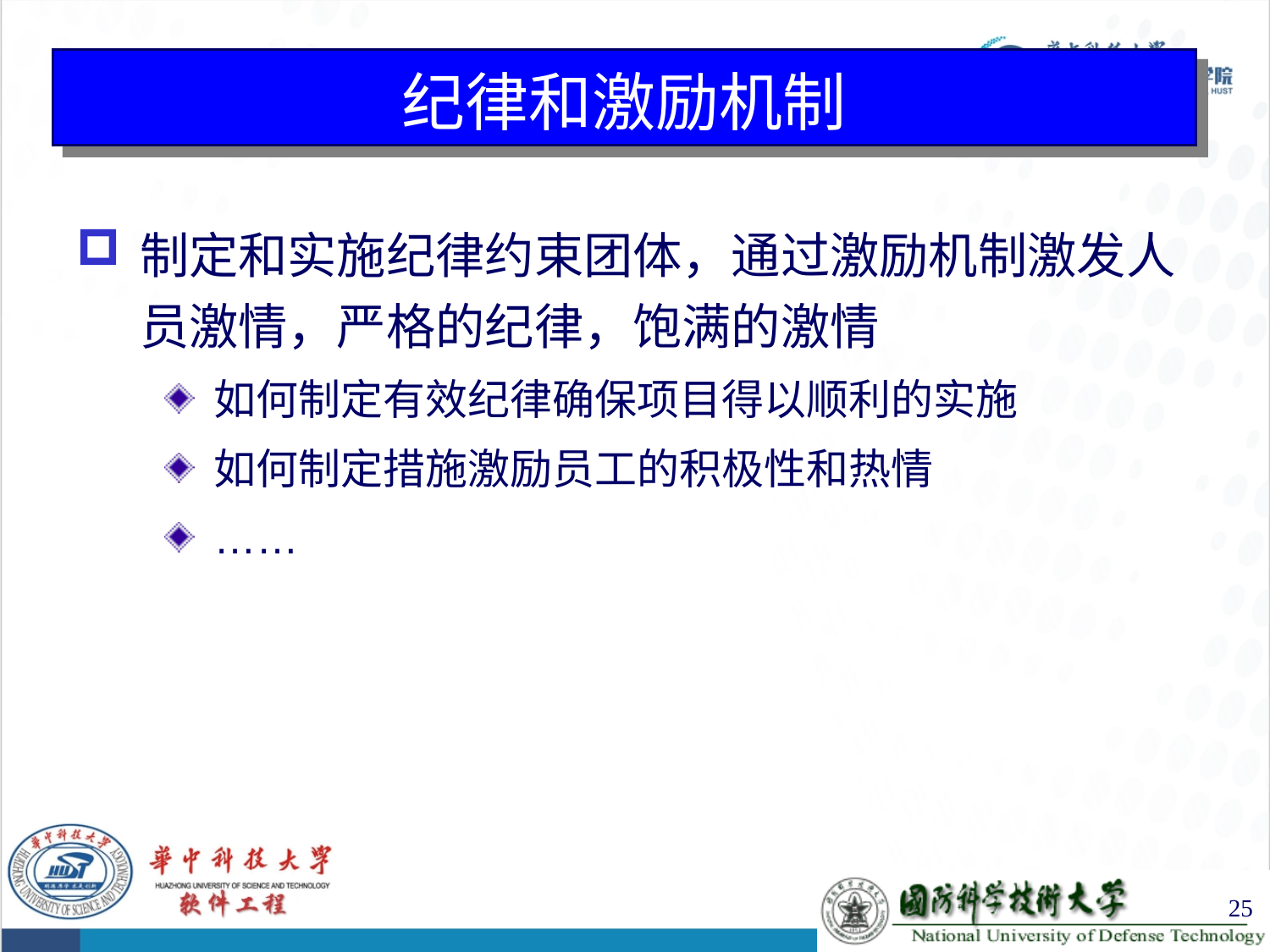

# 纪律和激励机制
制定和实施纪律约束团体，通过激励机制激发人员激情，严格的纪律，饱满的激情
如何制定有效纪律确保项目得以顺利的实施
如何制定措施激励员工的积极性和热情
……

25